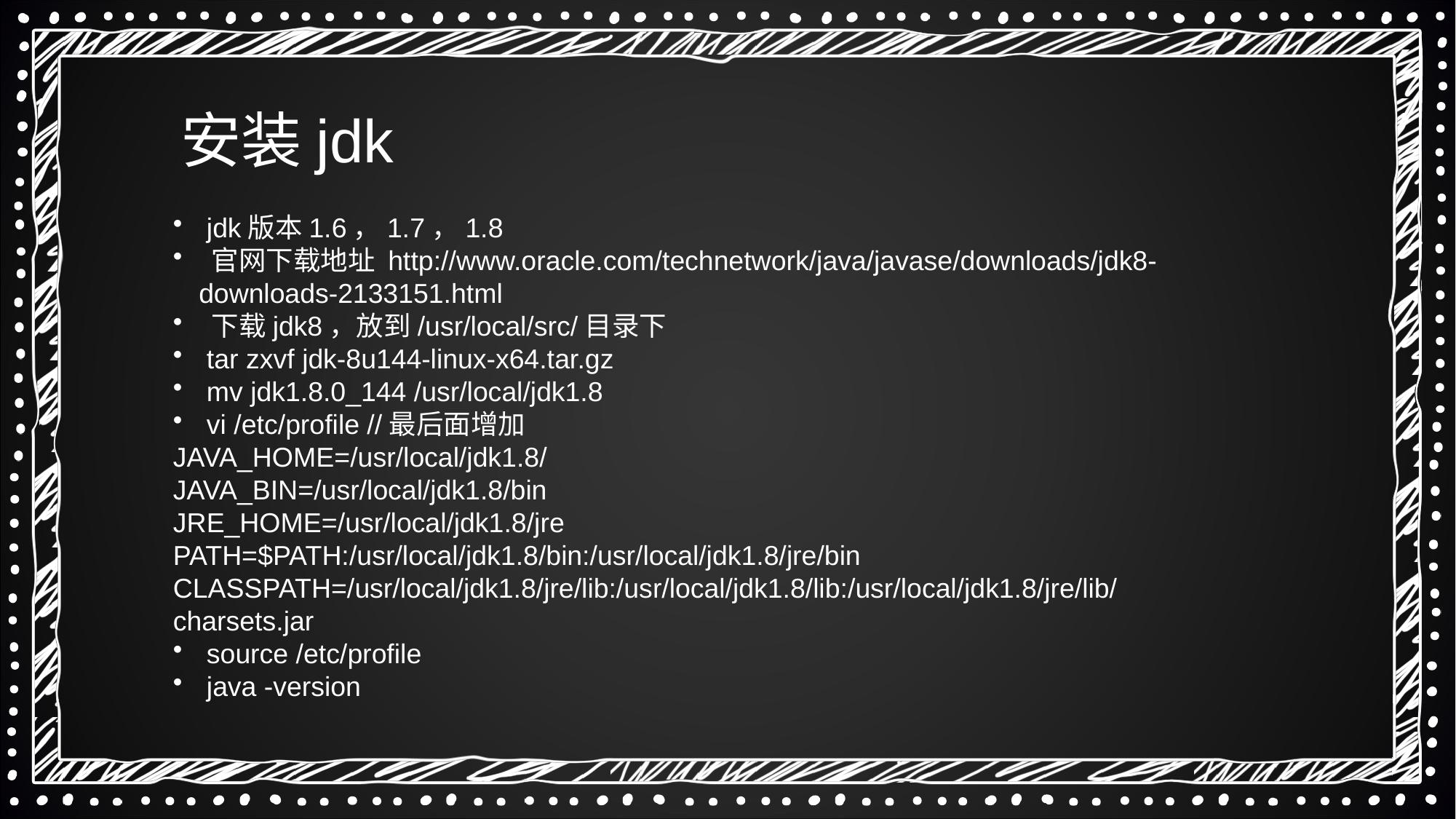

安装jdk
 jdk版本1.6，1.7，1.8
 官网下载地址 http://www.oracle.com/technetwork/java/javase/downloads/jdk8-downloads-2133151.html
 下载jdk8，放到/usr/local/src/目录下
 tar zxvf jdk-8u144-linux-x64.tar.gz
 mv jdk1.8.0_144 /usr/local/jdk1.8
 vi /etc/profile //最后面增加
JAVA_HOME=/usr/local/jdk1.8/
JAVA_BIN=/usr/local/jdk1.8/bin
JRE_HOME=/usr/local/jdk1.8/jre
PATH=$PATH:/usr/local/jdk1.8/bin:/usr/local/jdk1.8/jre/bin
CLASSPATH=/usr/local/jdk1.8/jre/lib:/usr/local/jdk1.8/lib:/usr/local/jdk1.8/jre/lib/charsets.jar
 source /etc/profile
 java -version